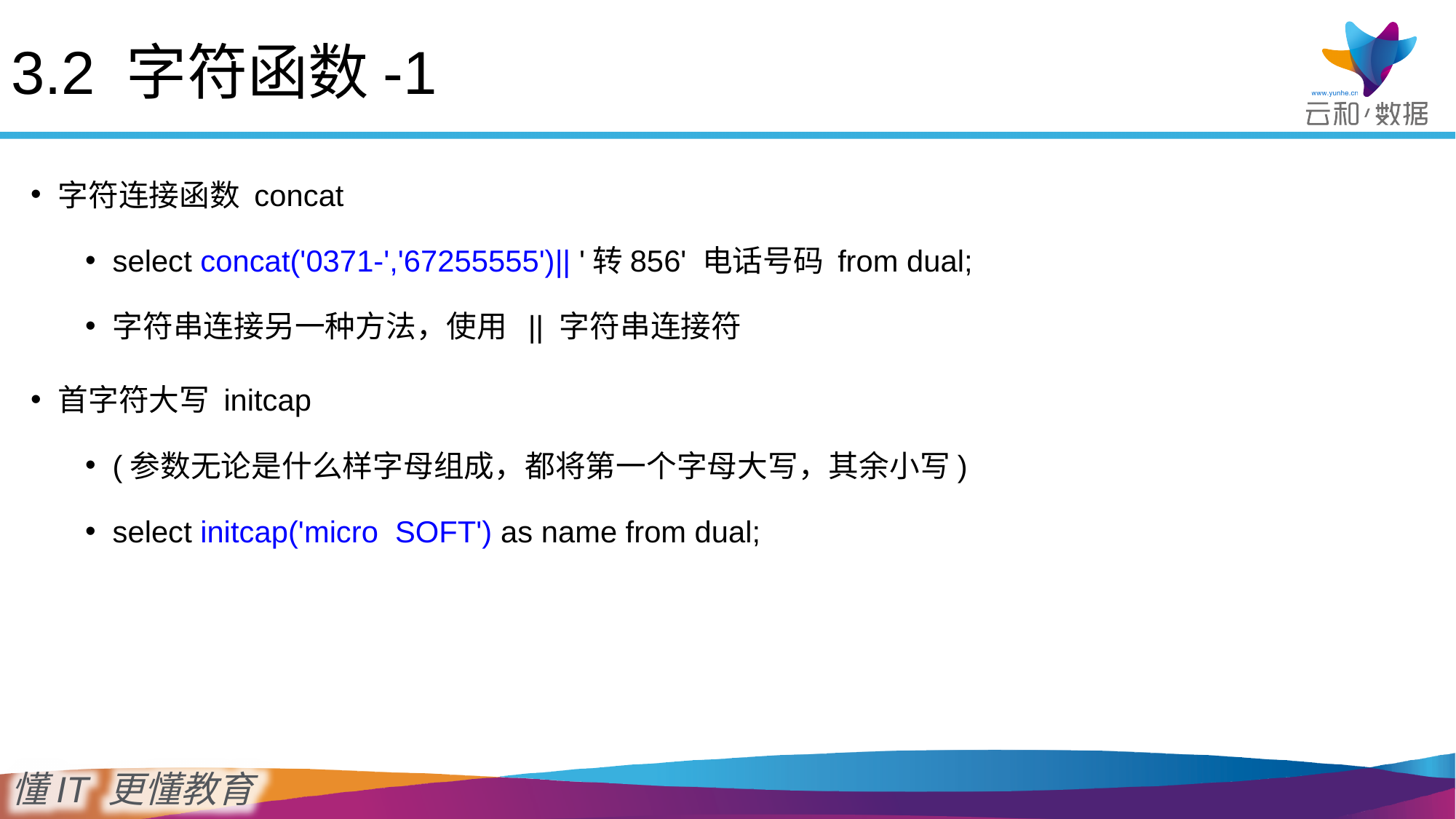

3.2 字符函数-1
字符连接函数 concat
select concat('0371-','67255555')|| '转856' 电话号码 from dual;
字符串连接另一种方法，使用  || 字符串连接符
首字符大写 initcap
(参数无论是什么样字母组成，都将第一个字母大写，其余小写)
select initcap('micro  SOFT') as name from dual;